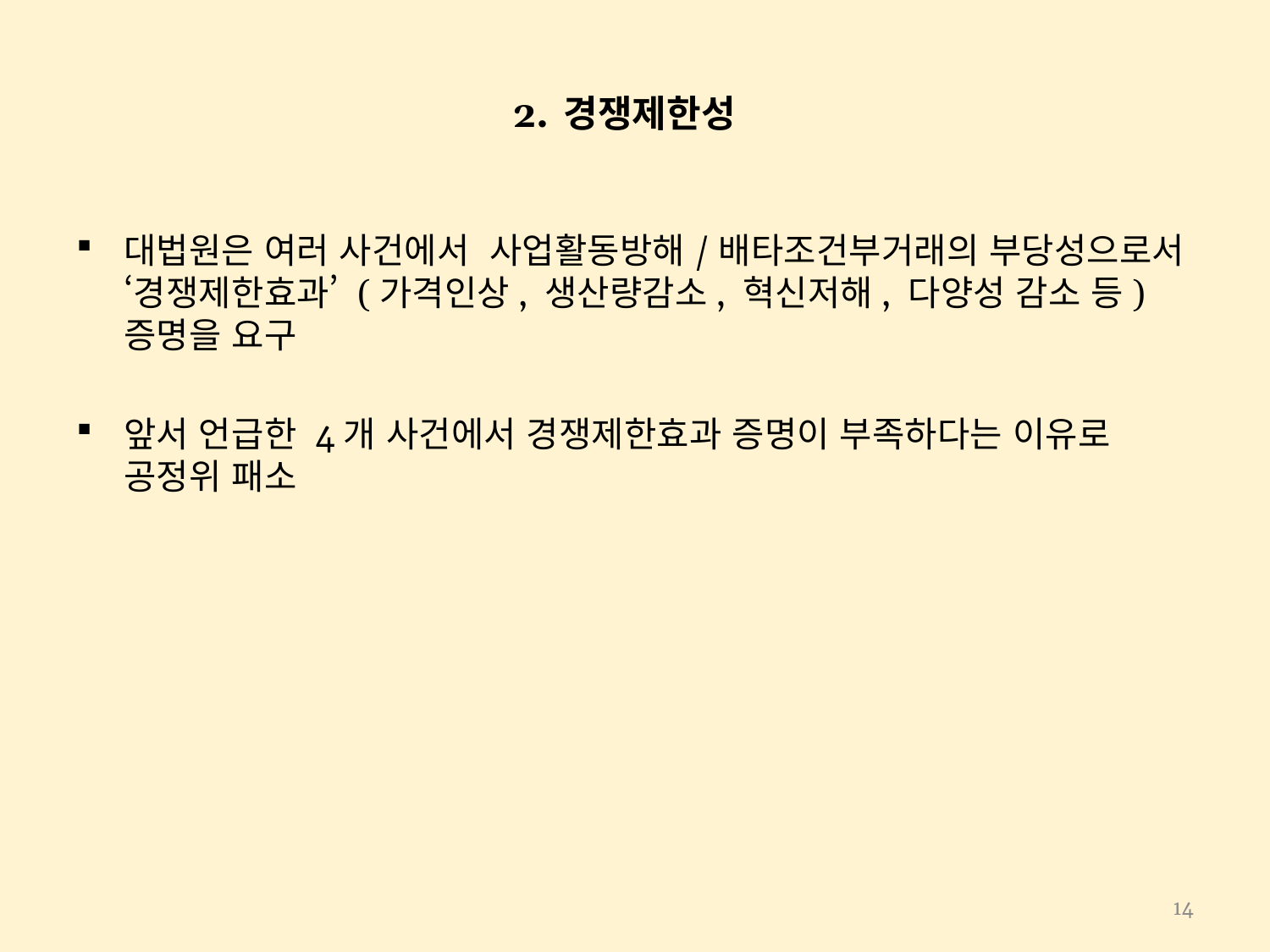

# 2. 경쟁제한성
대법원은 여러 사건에서  사업활동방해/배타조건부거래의 부당성으로서 ‘경쟁제한효과’ (가격인상, 생산량감소, 혁신저해, 다양성 감소 등) 증명을 요구

앞서 언급한 4개 사건에서 경쟁제한효과 증명이 부족하다는 이유로 공정위 패소

14